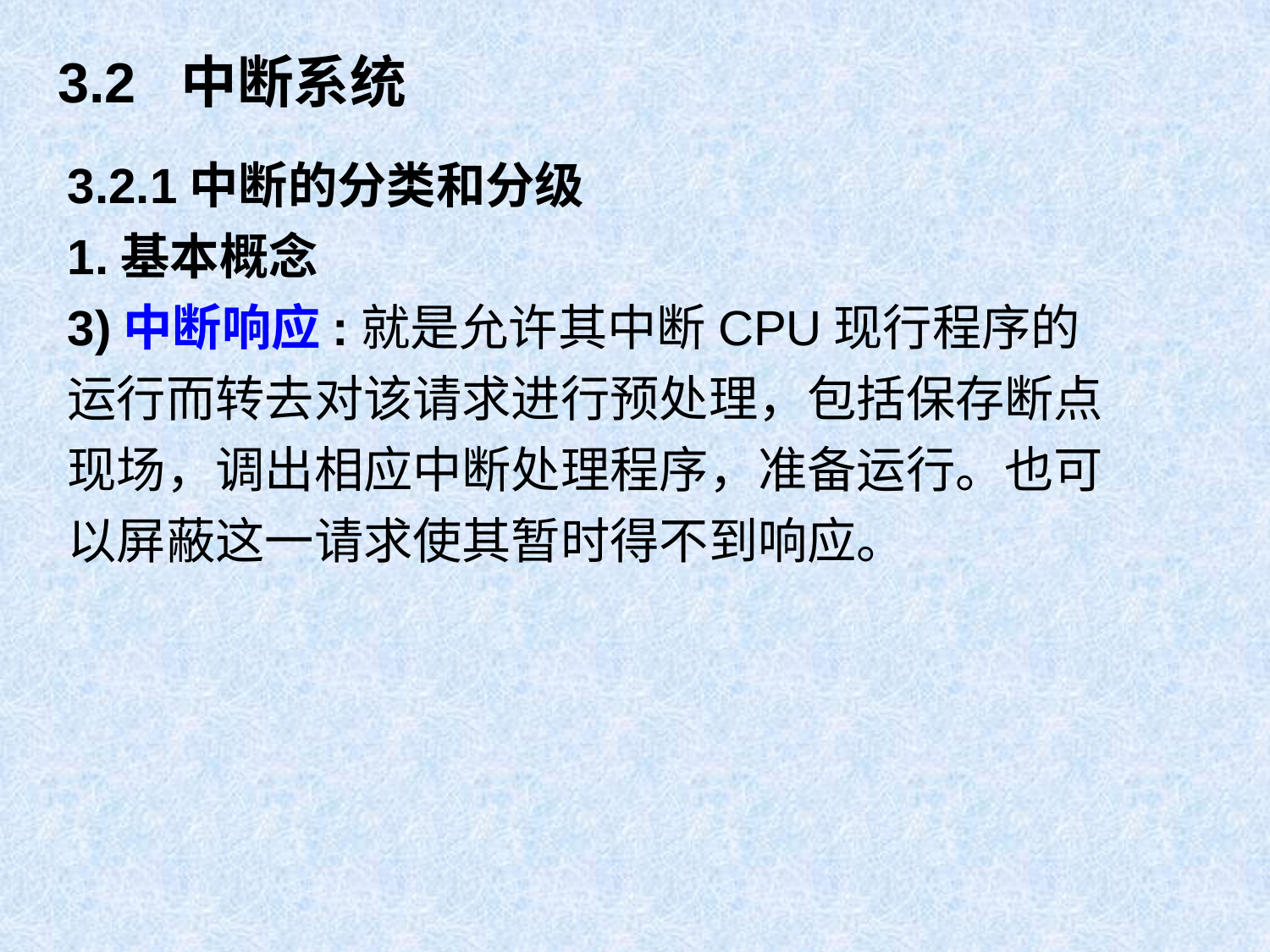

# 3.2  中断系统
3.2.1中断的分类和分级
1.基本概念
3)中断响应:就是允许其中断CPU现行程序的运行而转去对该请求进行预处理，包括保存断点现场，调出相应中断处理程序，准备运行。也可以屏蔽这一请求使其暂时得不到响应。